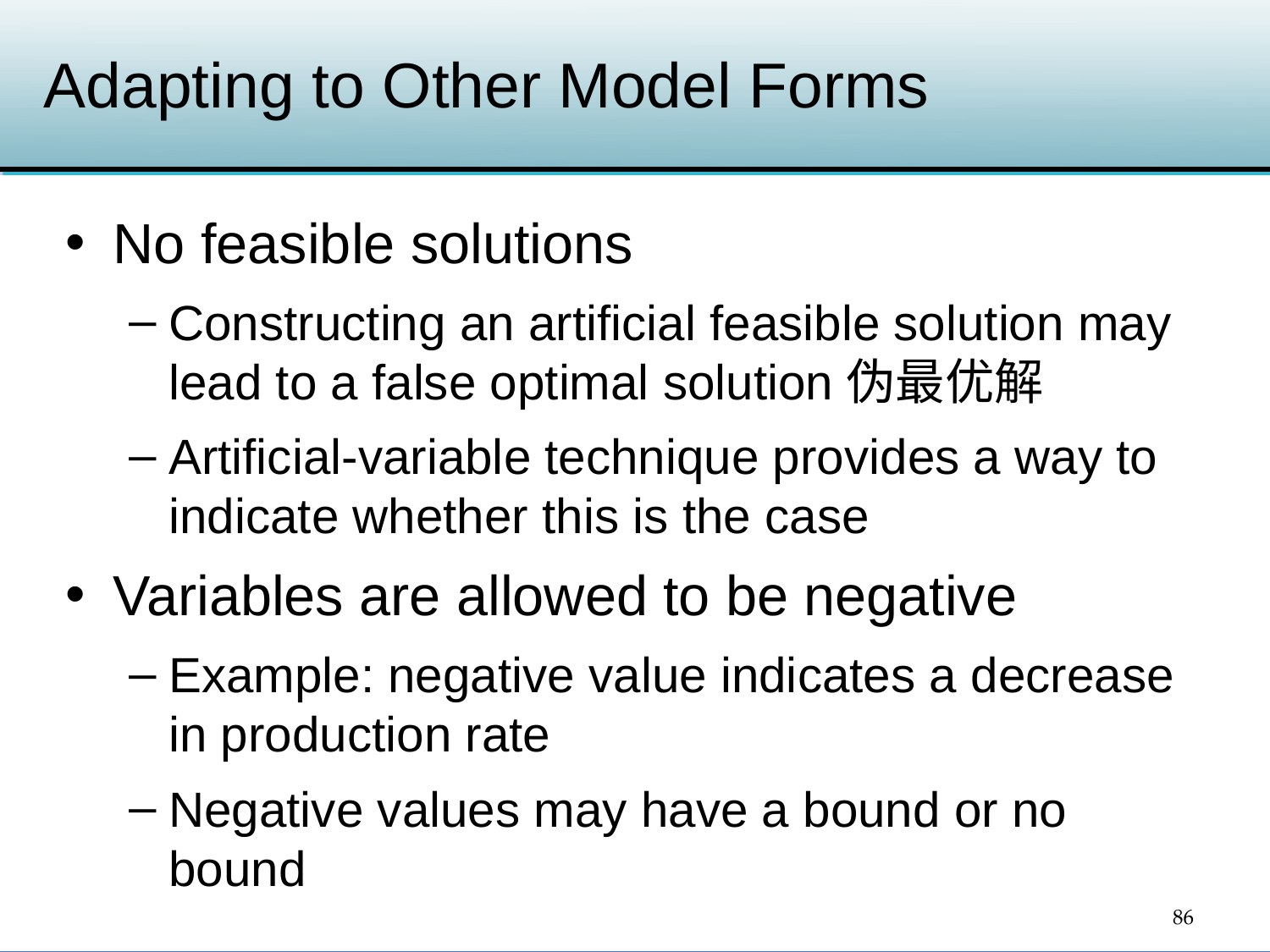

# Adapting to Other Model Forms
No feasible solutions
Constructing an artificial feasible solution may lead to a false optimal solution伪最优解
Artificial-variable technique provides a way to indicate whether this is the case
Variables are allowed to be negative
Example: negative value indicates a decrease in production rate
Negative values may have a bound or no bound
86